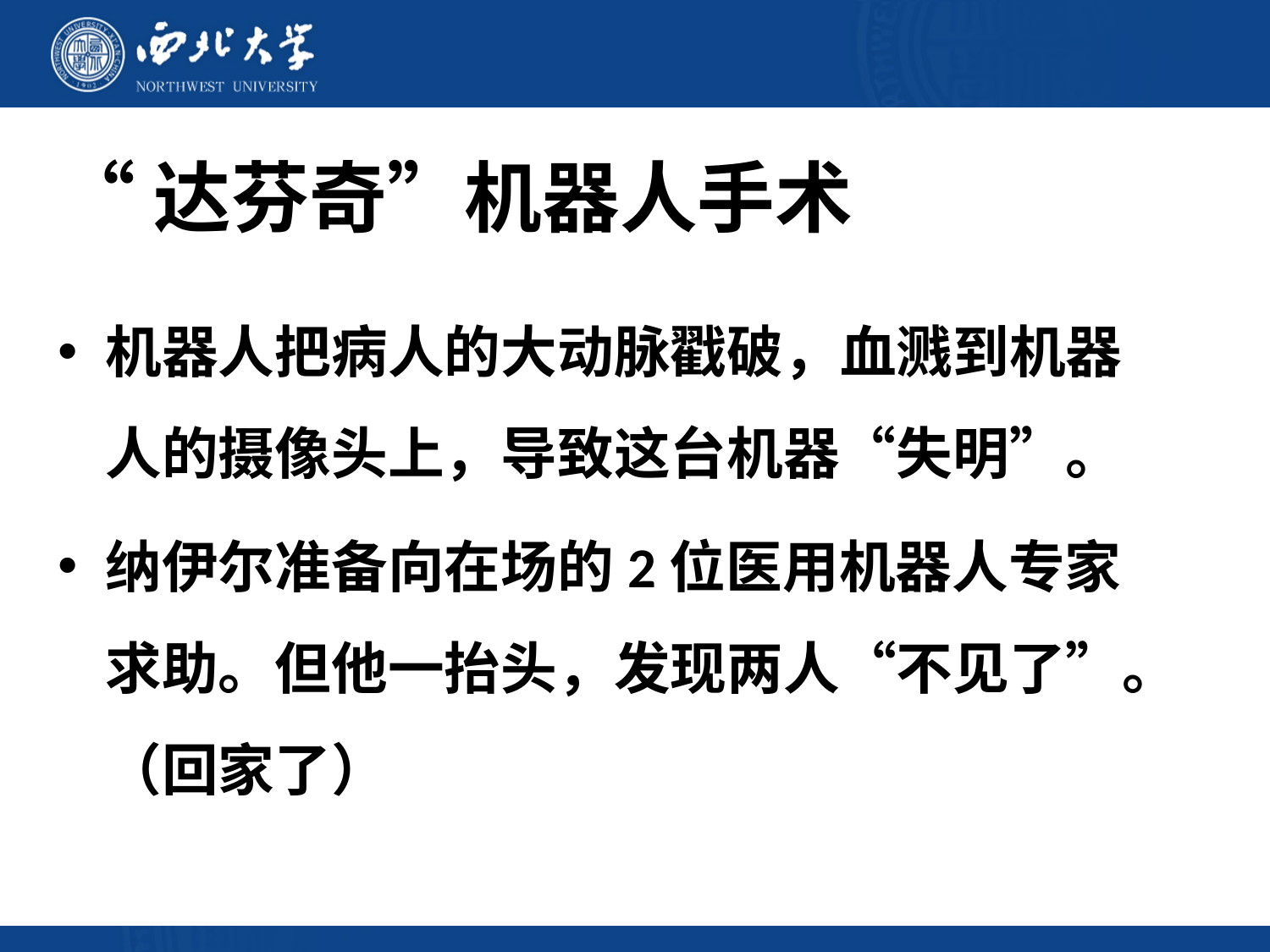

# “达芬奇”机器人手术
机器人把病人的大动脉戳破，血溅到机器人的摄像头上，导致这台机器“失明”。
纳伊尔准备向在场的2位医用机器人专家求助。但他一抬头，发现两人“不见了”。（回家了）